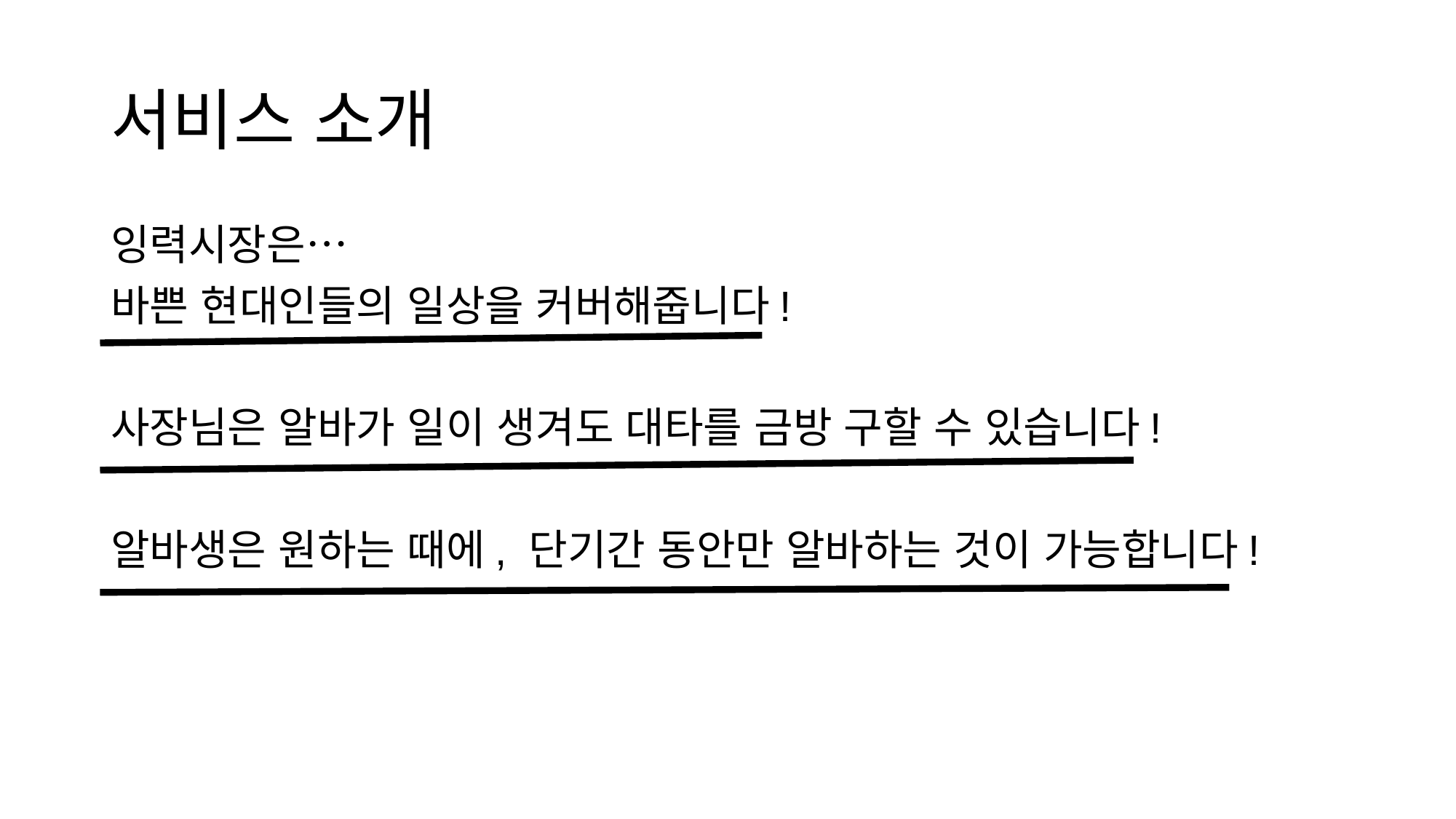

# 서비스 소개
잉력시장은…
바쁜 현대인들의 일상을 커버해줍니다!

사장님은 알바가 일이 생겨도 대타를 금방 구할 수 있습니다!

알바생은 원하는 때에, 단기간 동안만 알바하는 것이 가능합니다!